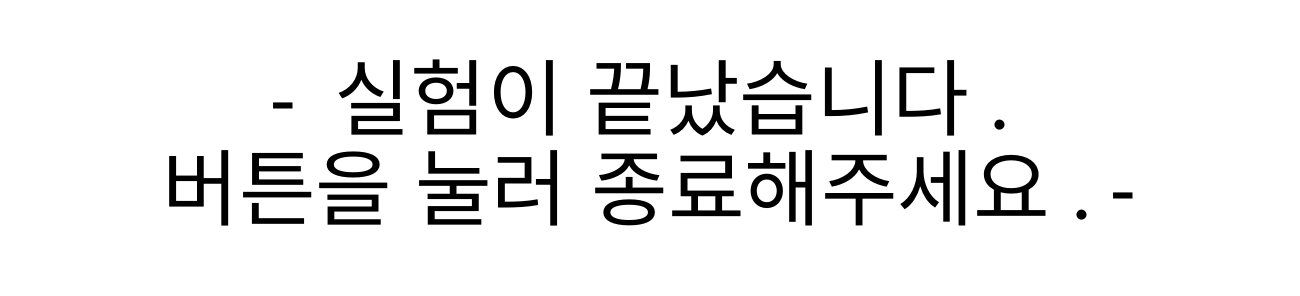

# - 실험이 끝났습니다. 버튼을 눌러 종료해주세요. -